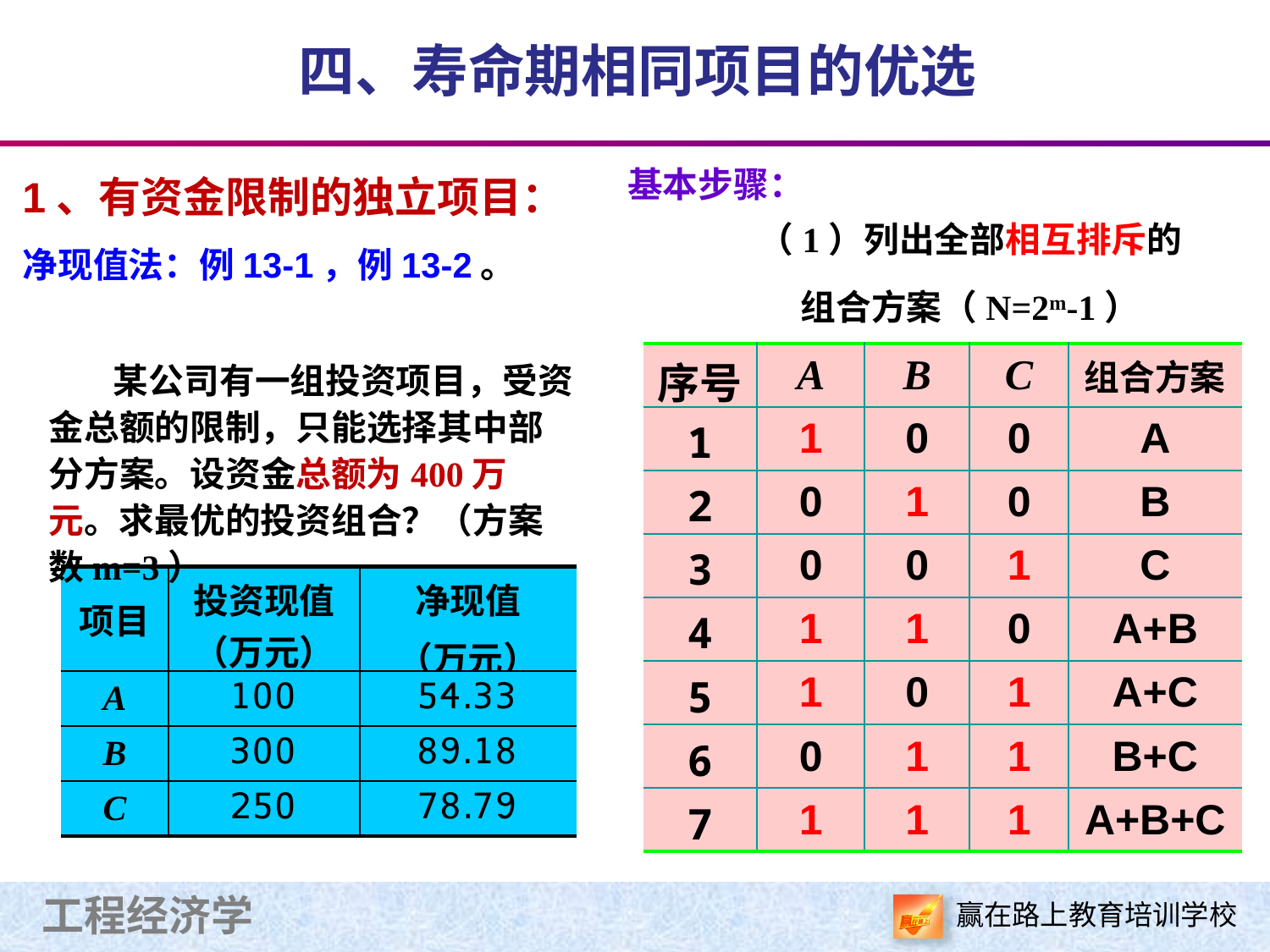

四、寿命期相同项目的优选
1、有资金限制的独立项目：
净现值法：例13-1，例13-2。
基本步骤：
（1）列出全部相互排斥的
组合方案（N=2m-1）
| 序号 | A | B | C | 组合方案 |
| --- | --- | --- | --- | --- |
| 1 | 1 | 0 | 0 | A |
| 2 | 0 | 1 | 0 | B |
| 3 | 0 | 0 | 1 | C |
| 4 | 1 | 1 | 0 | A+B |
| 5 | 1 | 0 | 1 | A+C |
| 6 | 0 | 1 | 1 | B+C |
| 7 | 1 | 1 | 1 | A+B+C |
       某公司有一组投资项目，受资金总额的限制，只能选择其中部分方案。设资金总额为400万元。求最优的投资组合？（方案数m=3）
| 项目 | 投资现值（万元） | 净现值 （万元） |
| --- | --- | --- |
| A | 100 | 54.33 |
| B | 300 | 89.18 |
| C | 250 | 78.79 |